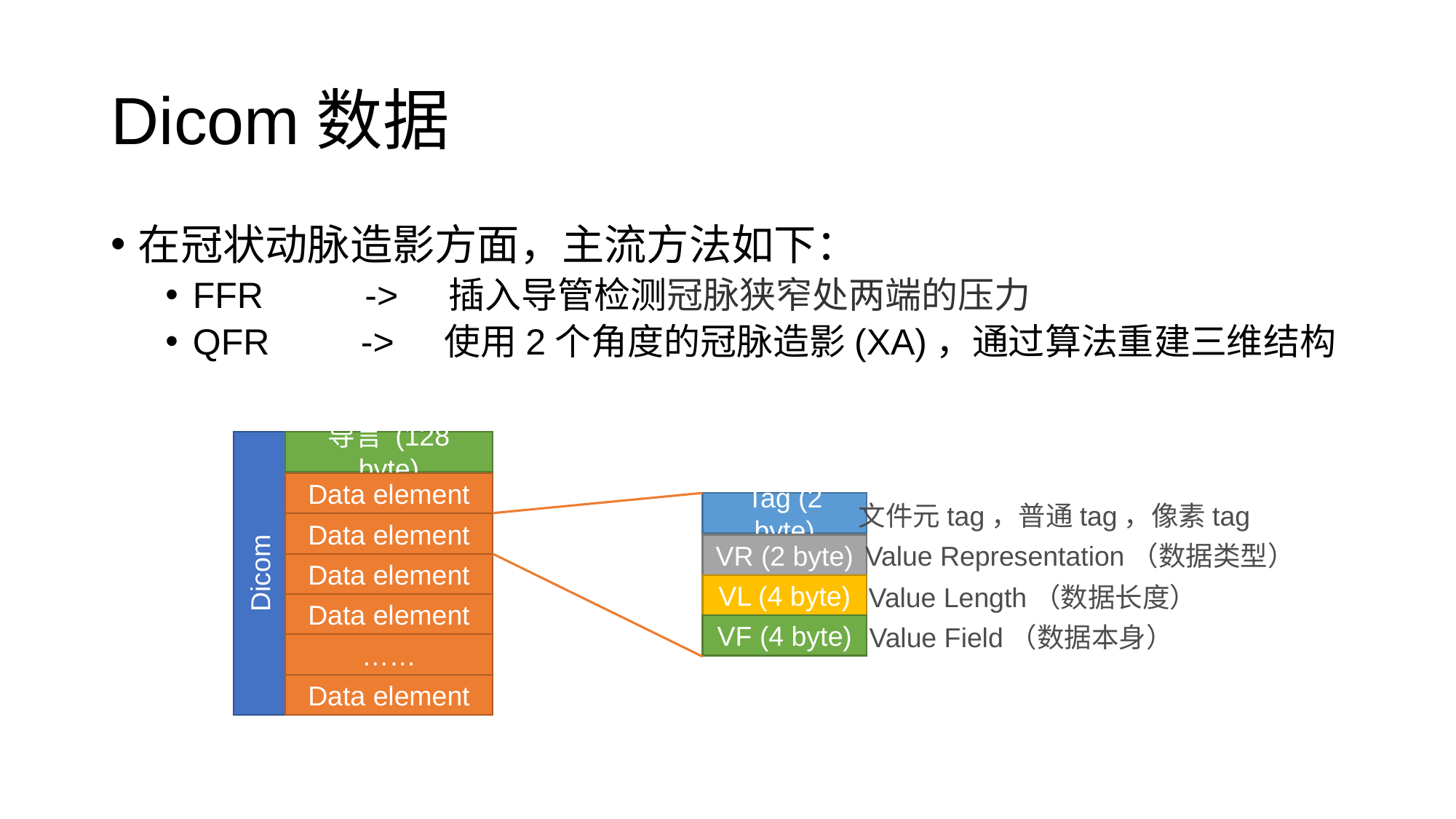

# Dicom数据
在冠状动脉造影方面，主流方法如下：
FFR          ->    插入导管检测冠脉狭窄处两端的压力
QFR         ->    使用2个角度的冠脉造影(XA)，通过算法重建三维结构

导言 (128 byte)
Data element
Tag (2 byte)
文件元tag，普通tag，像素tag
Data element
Value Representation（数据类型）
VR (2 byte)
Dicom
Data element
Value Length（数据长度）
VL (4 byte)
Data element
Value Field（数据本身）
VF (4 byte)
……
Data element